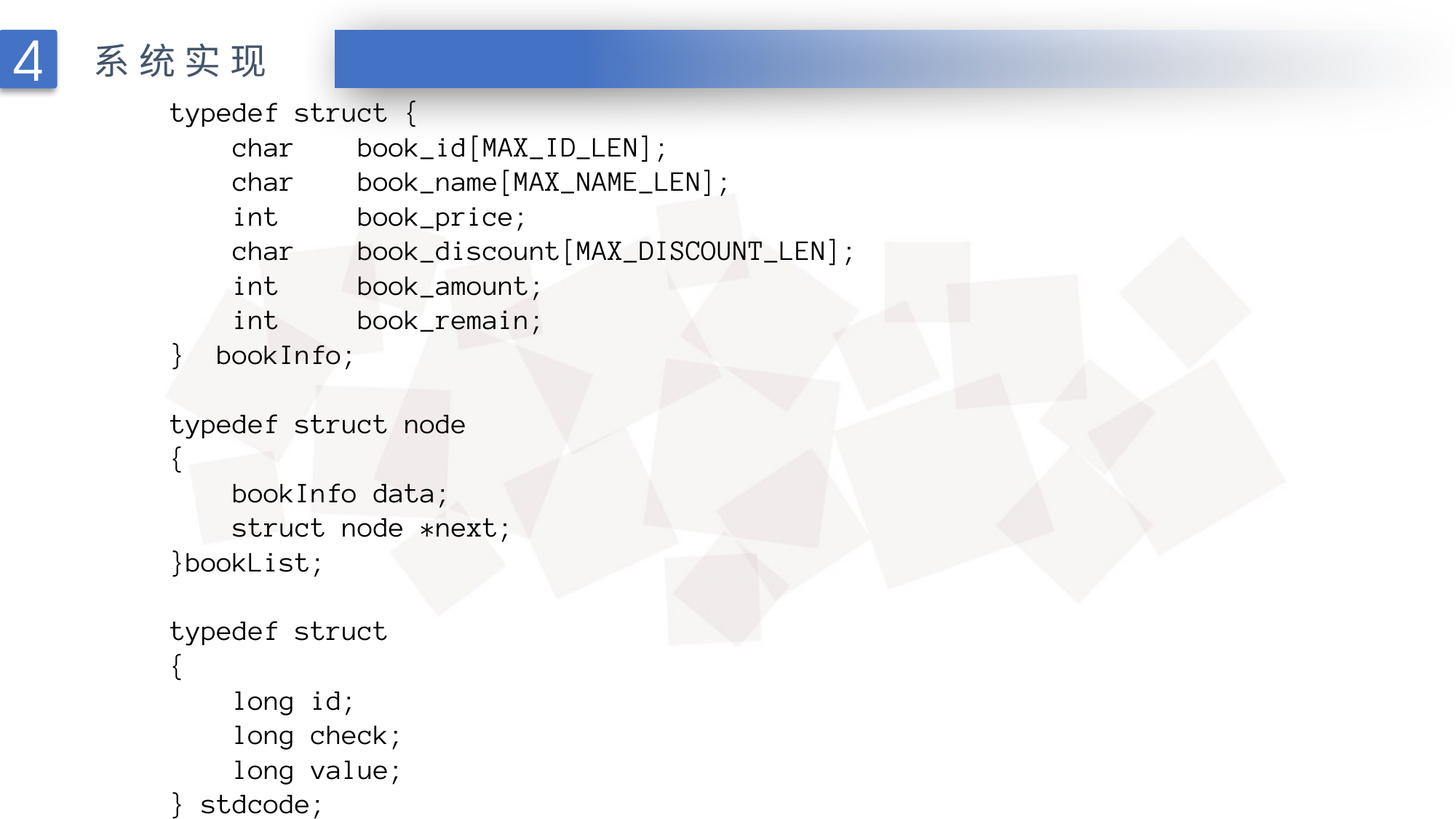

4

系统实现
typedef struct {
    char    book_id[MAX_ID_LEN];
    char    book_name[MAX_NAME_LEN];
    int     book_price;
    char    book_discount[MAX_DISCOUNT_LEN];
    int     book_amount;
    int     book_remain;
}  bookInfo;
typedef struct node
{
    bookInfo data;
    struct node *next;
}bookList;
typedef struct
{
    long id;
    long check;
    long value;
} stdcode;